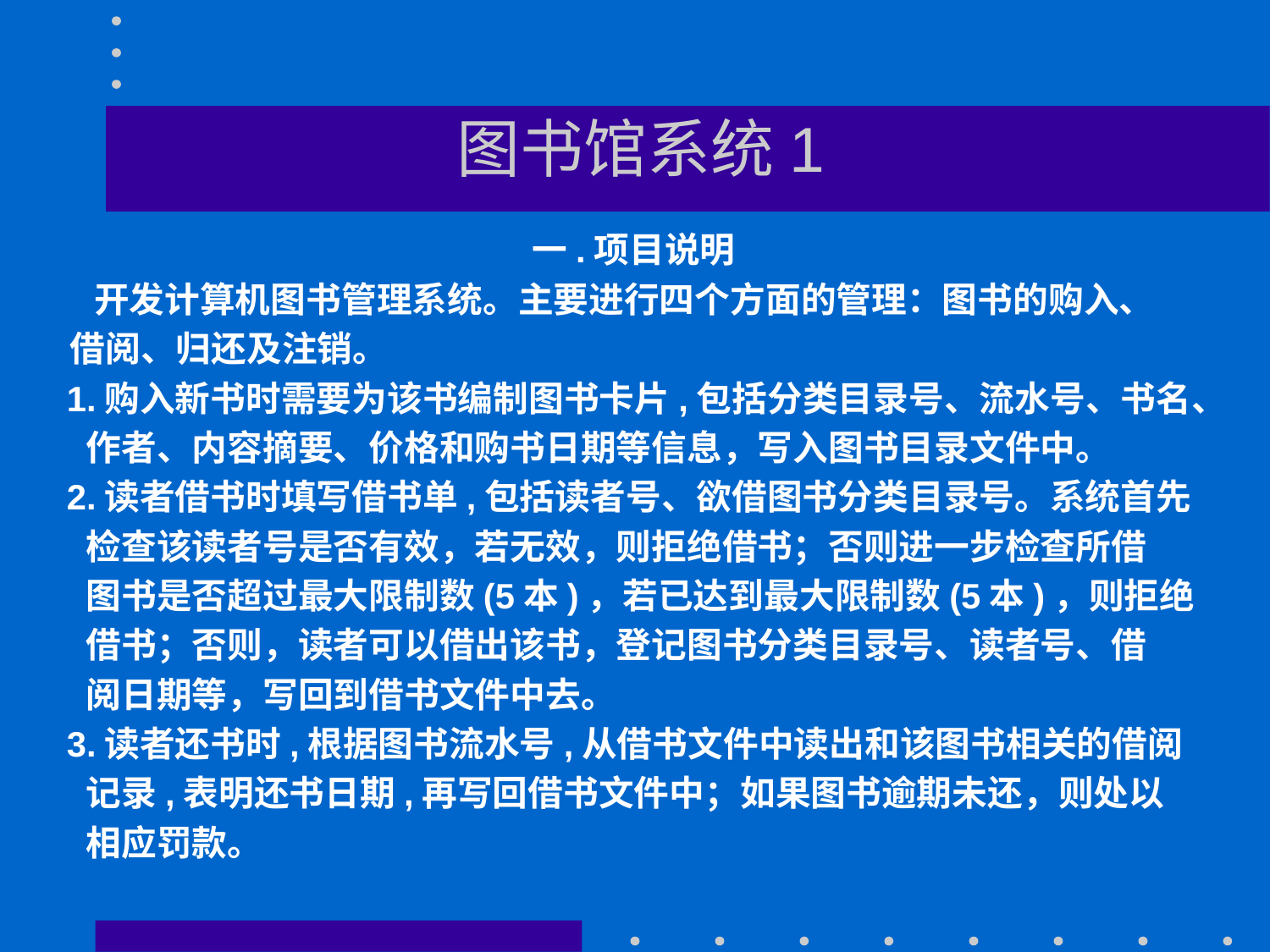

# 图书馆系统1
一.项目说明
      开发计算机图书管理系统。主要进行四个方面的管理：图书的购入、
   借阅、归还及注销。
   1.购入新书时需要为该书编制图书卡片,包括分类目录号、流水号、书名、
     作者、内容摘要、价格和购书日期等信息，写入图书目录文件中。
   2.读者借书时填写借书单,包括读者号、欲借图书分类目录号。系统首先
     检查该读者号是否有效，若无效，则拒绝借书；否则进一步检查所借
     图书是否超过最大限制数(5本)，若已达到最大限制数(5本)，则拒绝
     借书；否则，读者可以借出该书，登记图书分类目录号、读者号、借
     阅日期等，写回到借书文件中去。
   3.读者还书时,根据图书流水号,从借书文件中读出和该图书相关的借阅
     记录,表明还书日期,再写回借书文件中；如果图书逾期未还，则处以
     相应罚款。

85